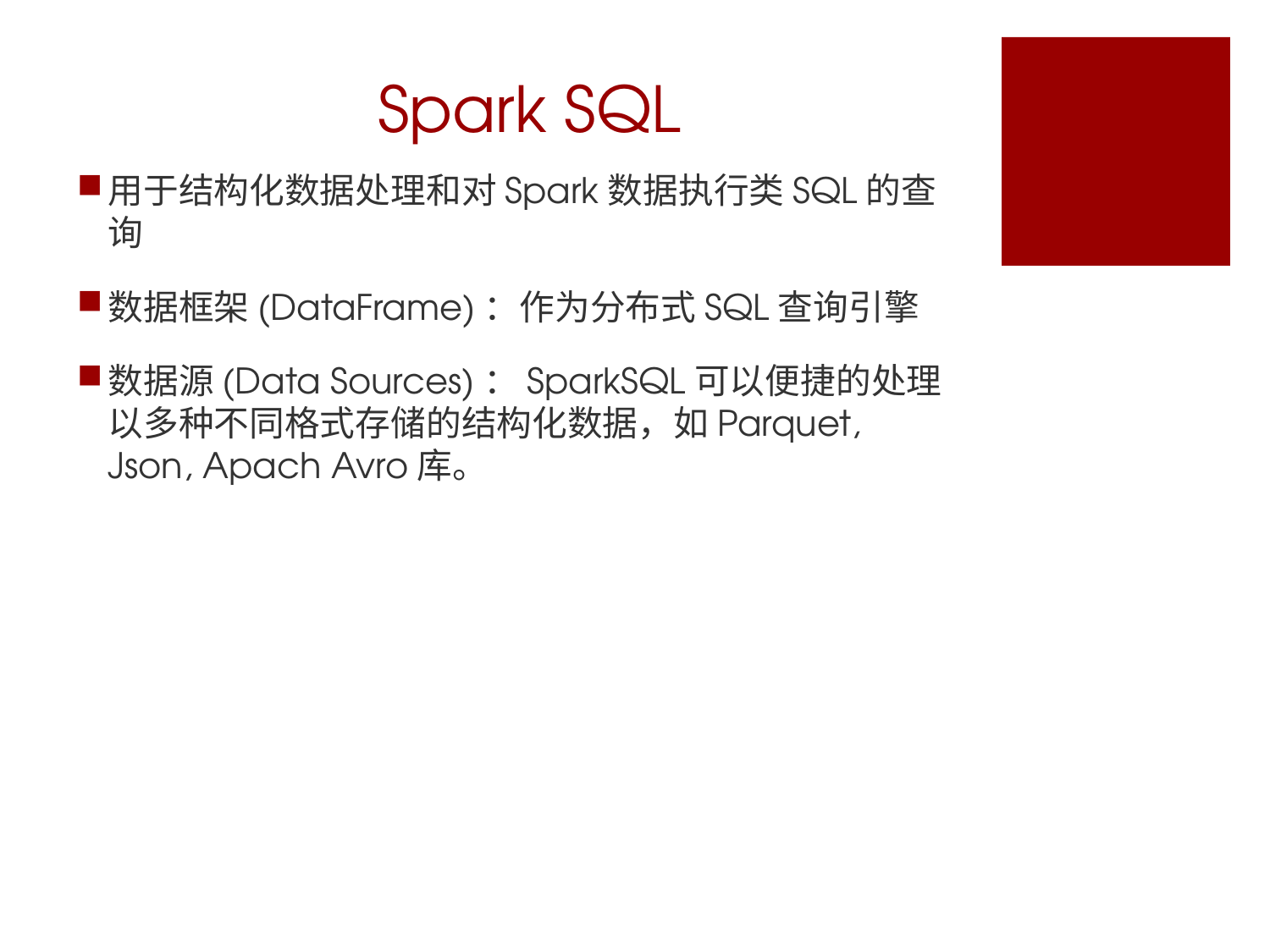

# Spark SQL
用于结构化数据处理和对Spark数据执行类SQL的查询
数据框架(DataFrame)：作为分布式SQL查询引擎
数据源(Data Sources)：SparkSQL可以便捷的处理以多种不同格式存储的结构化数据，如Parquet, Json, Apach Avro库。